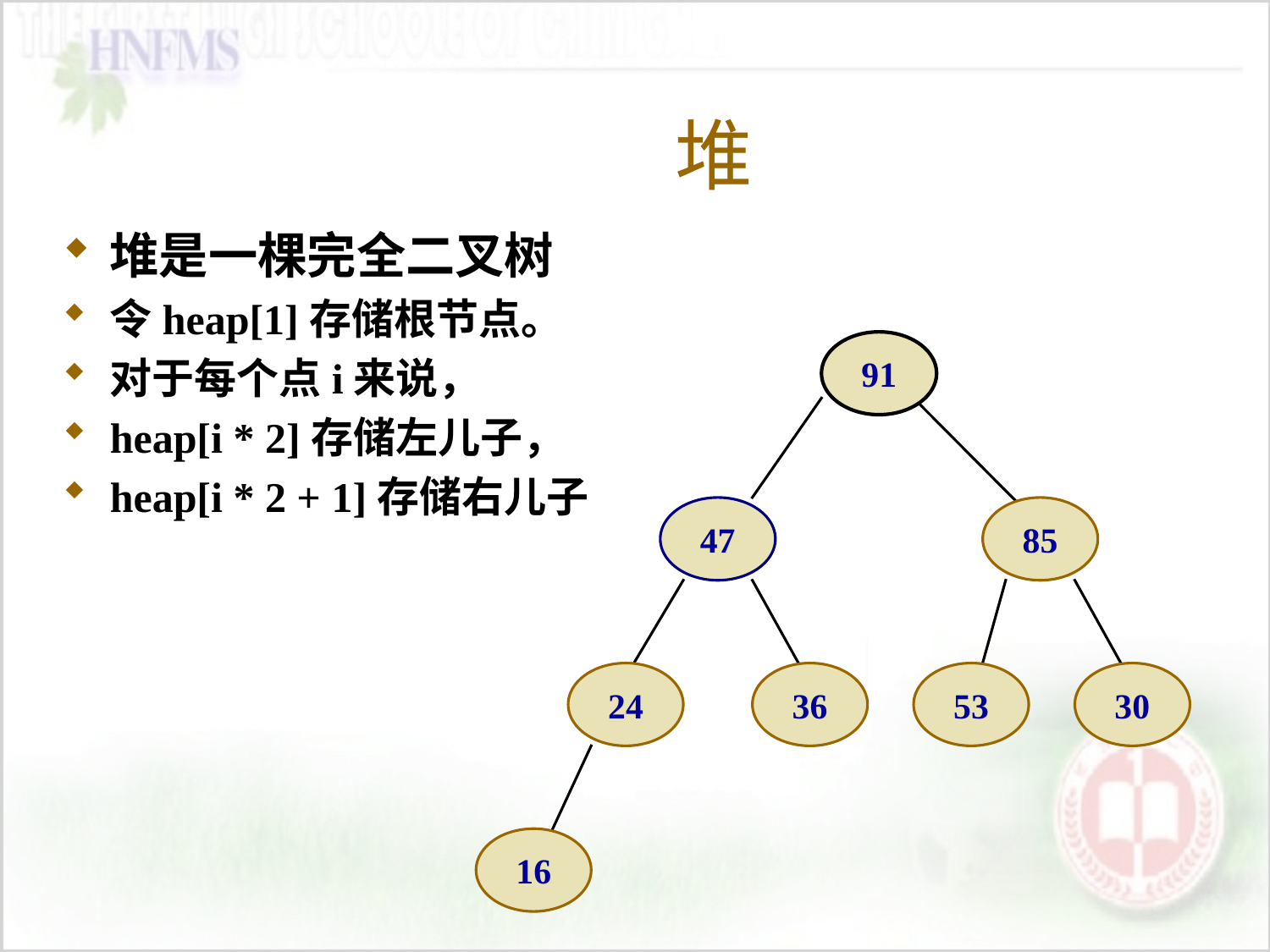

# 堆
堆是一棵完全二叉树
令heap[1]存储根节点。
对于每个点i来说，
heap[i * 2]存储左儿子，
heap[i * 2 + 1]存储右儿子

91

47
85

24
36
53
30

16